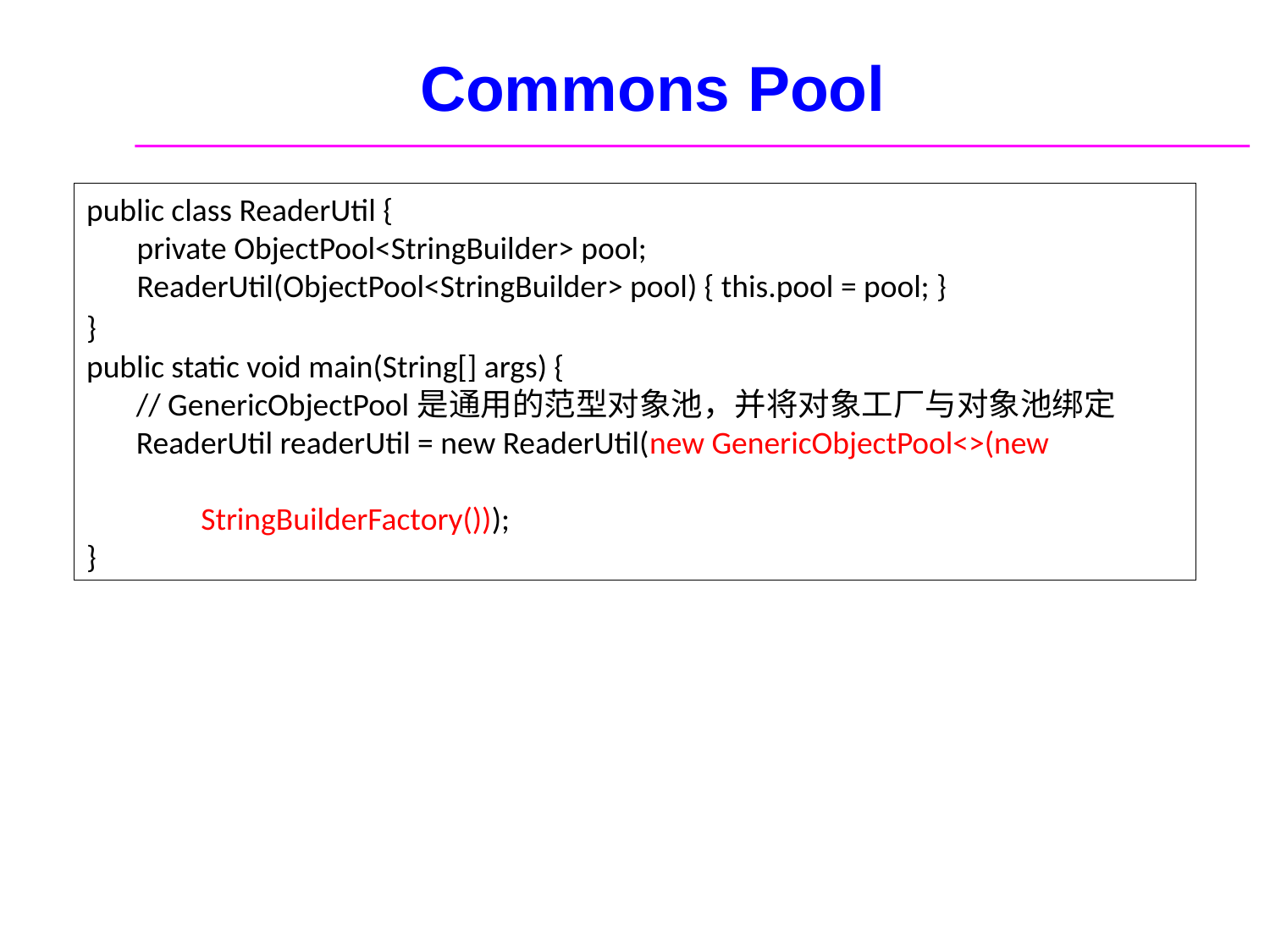

# Commons Pool
public class ReaderUtil {
private ObjectPool<StringBuilder> pool;
ReaderUtil(ObjectPool<StringBuilder> pool) { this.pool = pool; }
}
public static void main(String[] args) {
// GenericObjectPool是通用的范型对象池，并将对象工厂与对象池绑定
ReaderUtil readerUtil = new ReaderUtil(new GenericObjectPool<>(new
         StringBuilderFactory()));
}
18